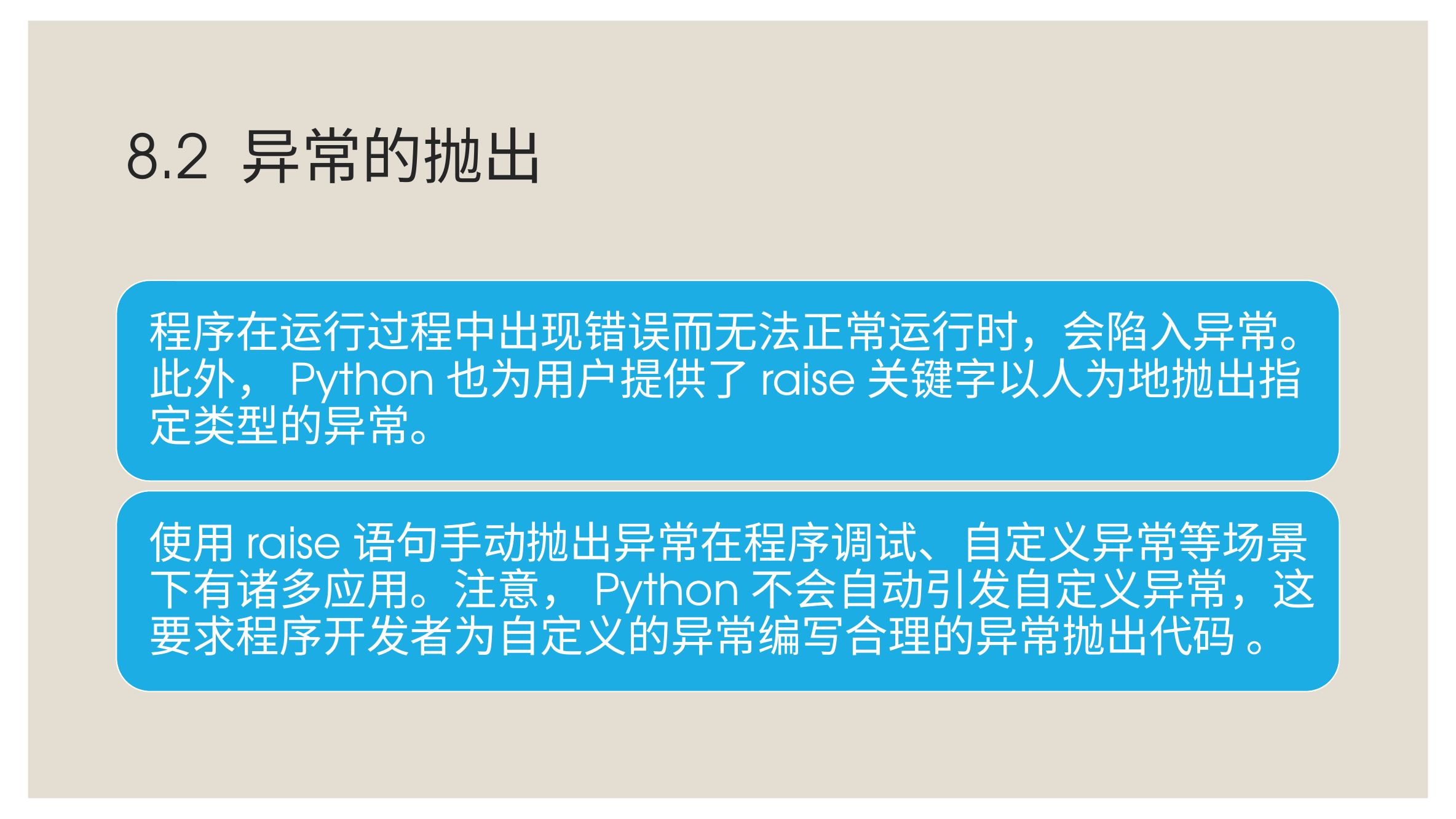

# 8.2 异常的抛出
程序在运行过程中出现错误而无法正常运行时，会陷入异常。此外，Python也为用户提供了raise关键字以人为地抛出指定类型的异常。
使用raise语句手动抛出异常在程序调试、自定义异常等场景下有诸多应用。注意，Python不会自动引发自定义异常，这要求程序开发者为自定义的异常编写合理的异常抛出代码 。